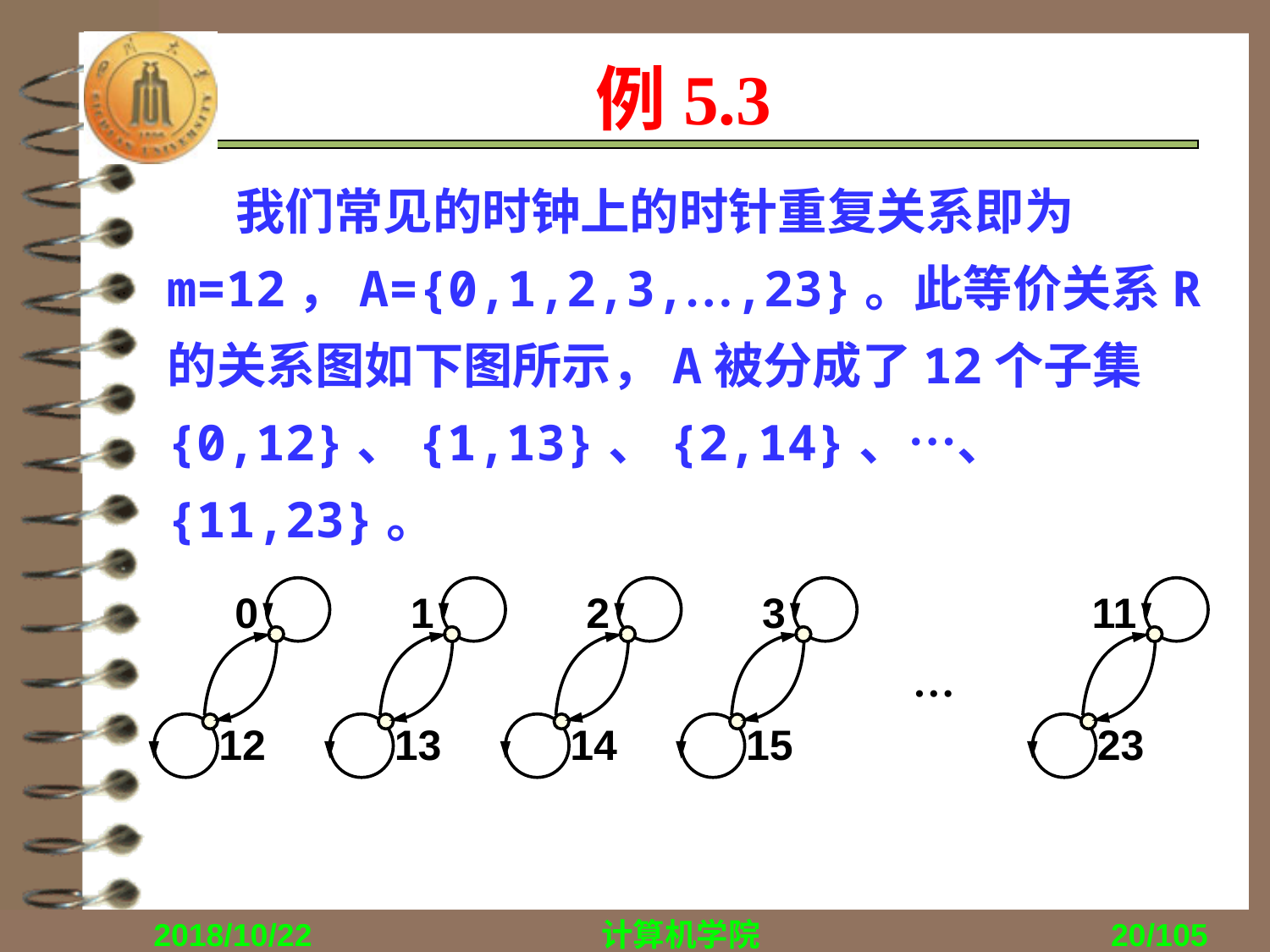

例5.3
     我们常见的时钟上的时针重复关系即为m=12，A={0,1,2,3,…,23}。此等价关系R的关系图如下图所示，A被分成了12个子集{0,12}、{1,13}、{2,14}、…、{11,23}。
0

1

2

3

11

…
12

13

14

15

23

2018/10/22
计算机学院
20/105